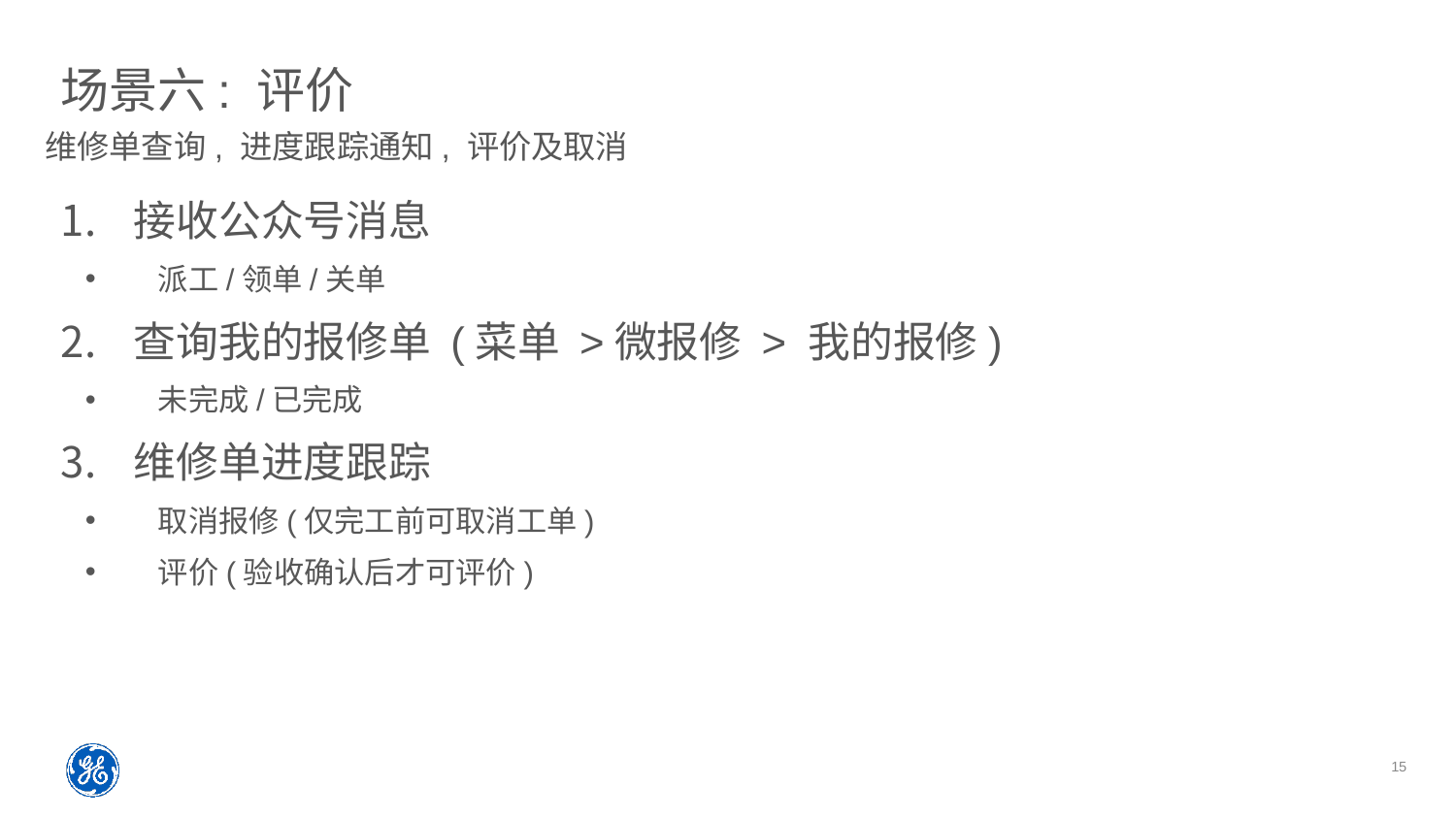

# 场景六: 评价
维修单查询, 进度跟踪通知, 评价及取消
接收公众号消息
派工/领单/关单
查询我的报修单 (菜单 >微报修 > 我的报修)
未完成/已完成
维修单进度跟踪
取消报修(仅完工前可取消工单)
评价(验收确认后才可评价)
15